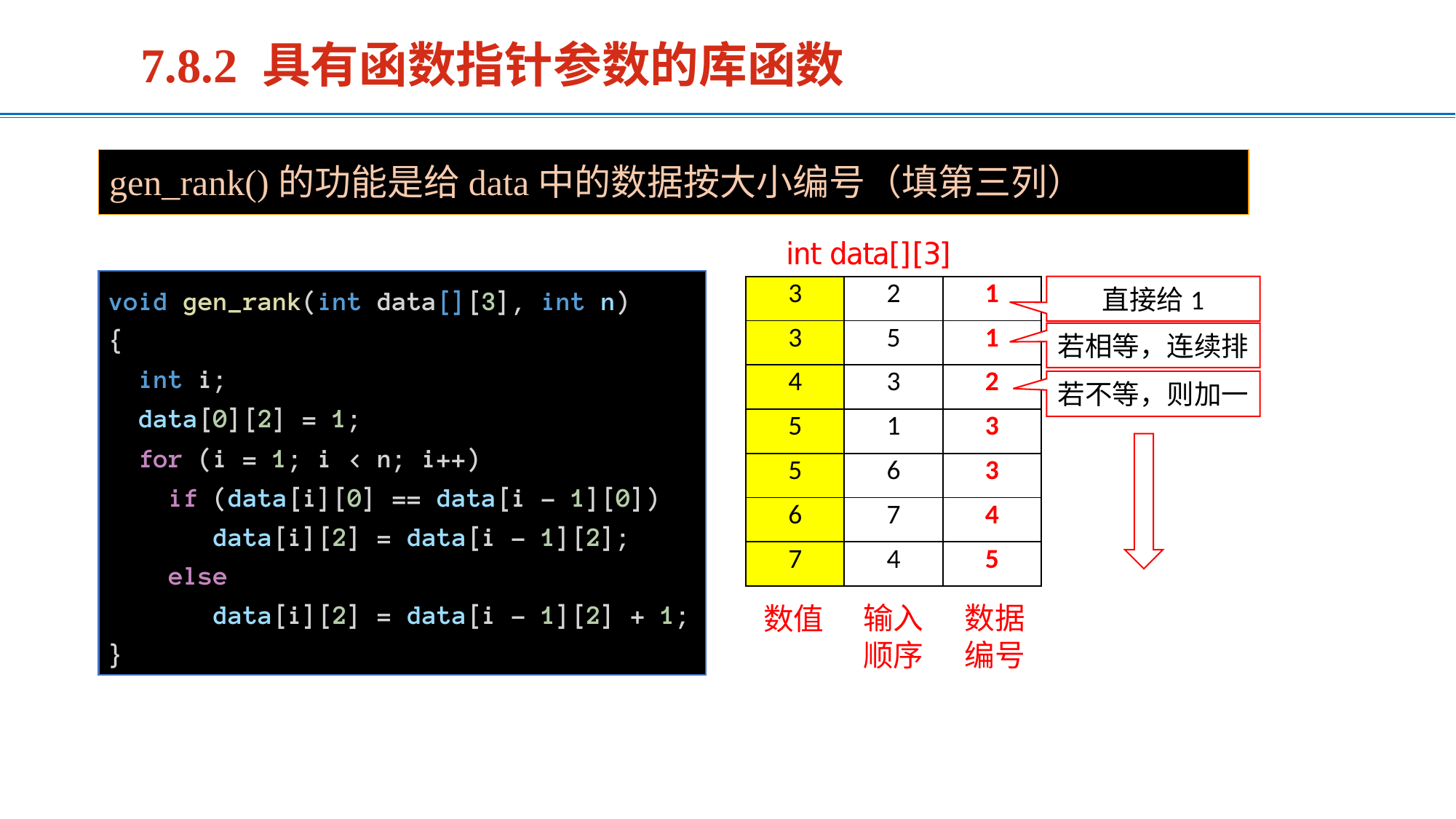

7.8.2 具有函数指针参数的库函数
gen_rank()的功能是给data中的数据按大小编号（填第三列）
int data[][3]
void gen_rank(int data[][3], int n)
{
  int i;
  data[0][2] = 1;
  for (i = 1; i < n; i++)
    if (data[i][0] == data[i - 1][0])
       data[i][2] = data[i - 1][2];
    else
       data[i][2] = data[i - 1][2] + 1;
}
直接给1
| 3 | 2 | 1 |
| --- | --- | --- |
| 3 | 5 | 1 |
| 4 | 3 | 2 |
| 5 | 1 | 3 |
| 5 | 6 | 3 |
| 6 | 7 | 4 |
| 7 | 4 | 5 |
若相等，连续排
若不等，则加一

输入顺序
数据编号
数值